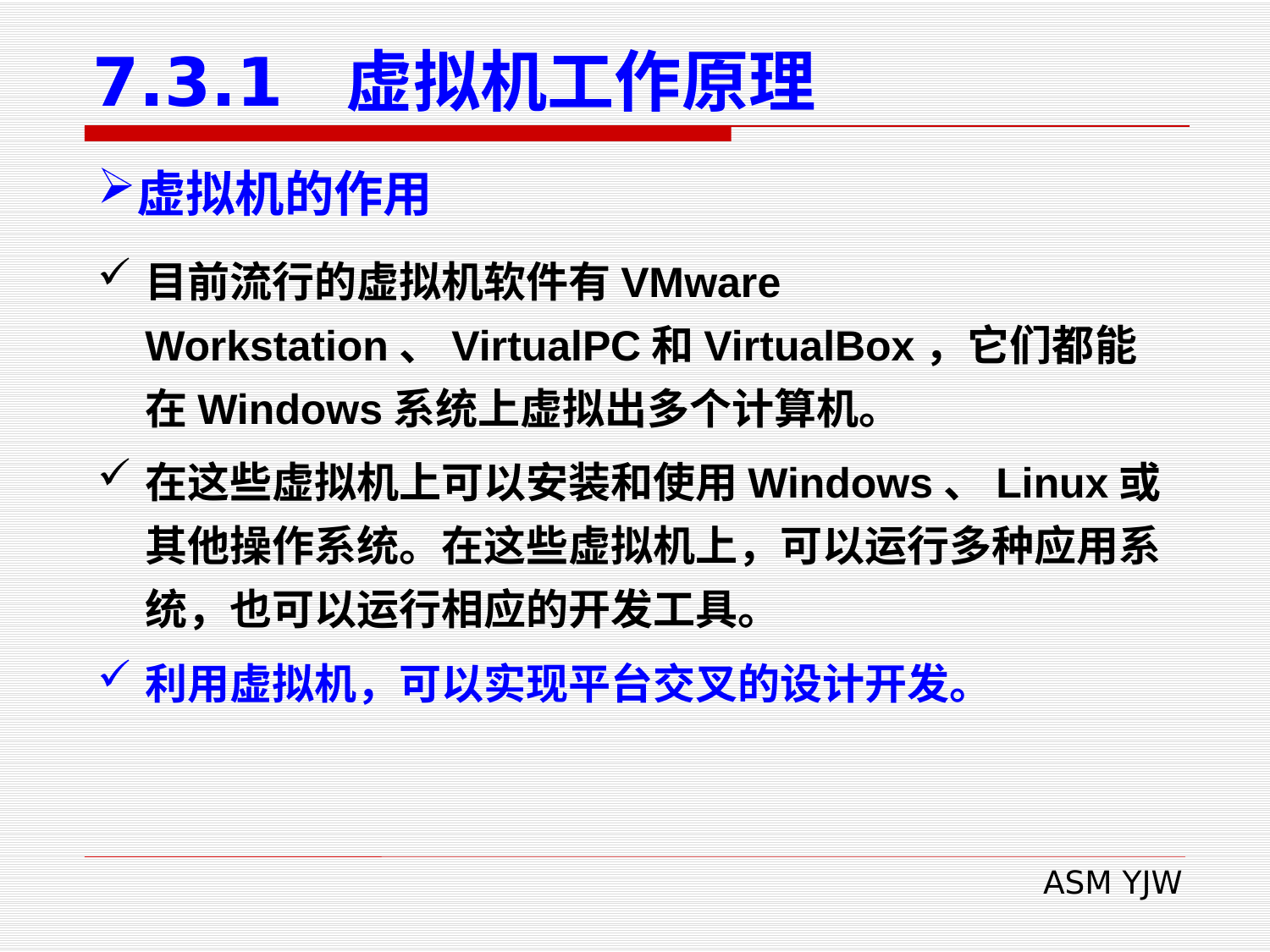

# 7.3.1  虚拟机工作原理
虚拟机的作用
目前流行的虚拟机软件有VMware Workstation、VirtualPC和VirtualBox，它们都能在Windows系统上虚拟出多个计算机。
在这些虚拟机上可以安装和使用Windows、Linux或其他操作系统。在这些虚拟机上，可以运行多种应用系统，也可以运行相应的开发工具。
利用虚拟机，可以实现平台交叉的设计开发。